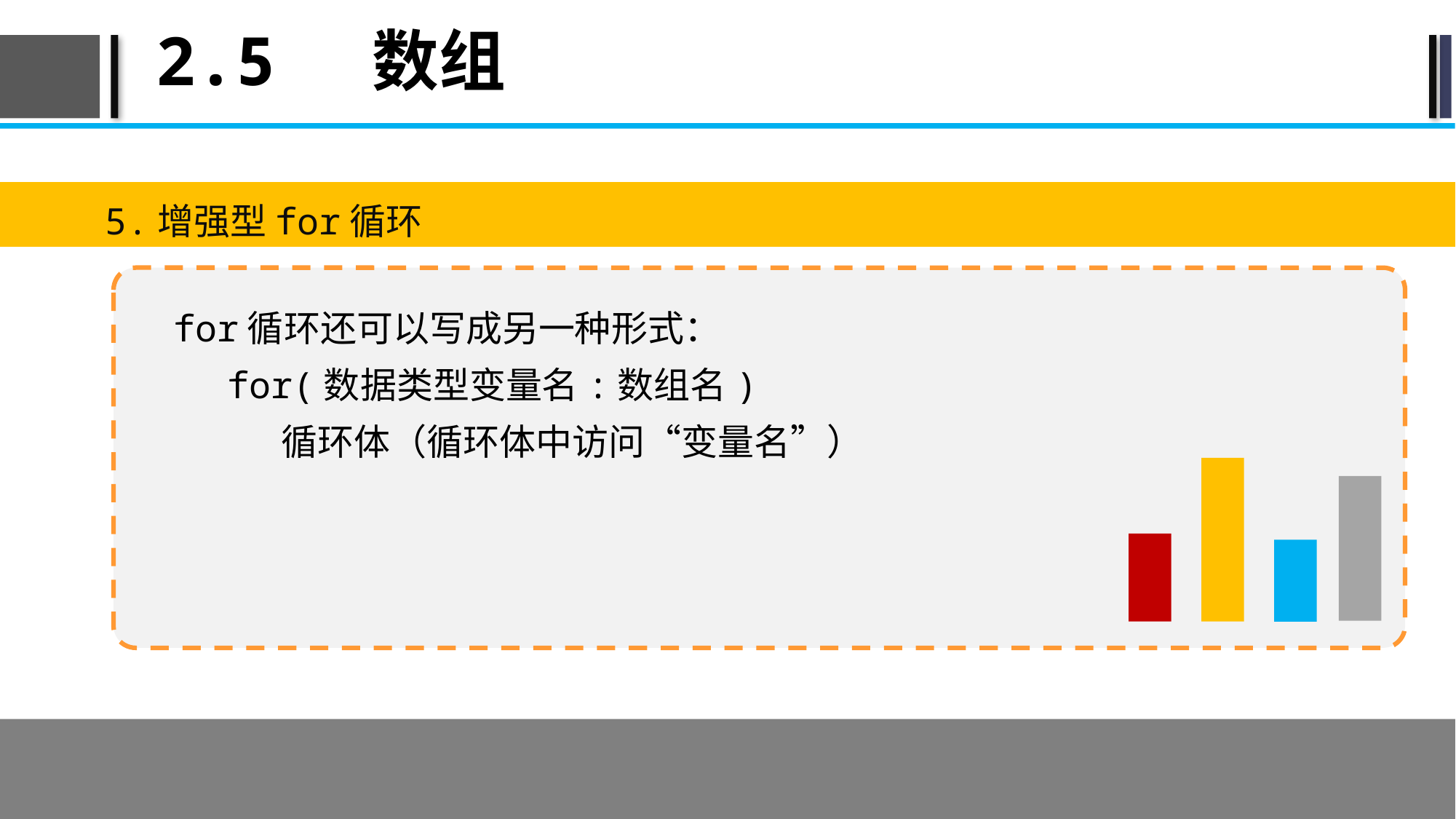

# 2.5  数组

5.增强型for循环

for循环还可以写成另一种形式：
for(数据类型变量名:数组名)
循环体（循环体中访问“变量名”）